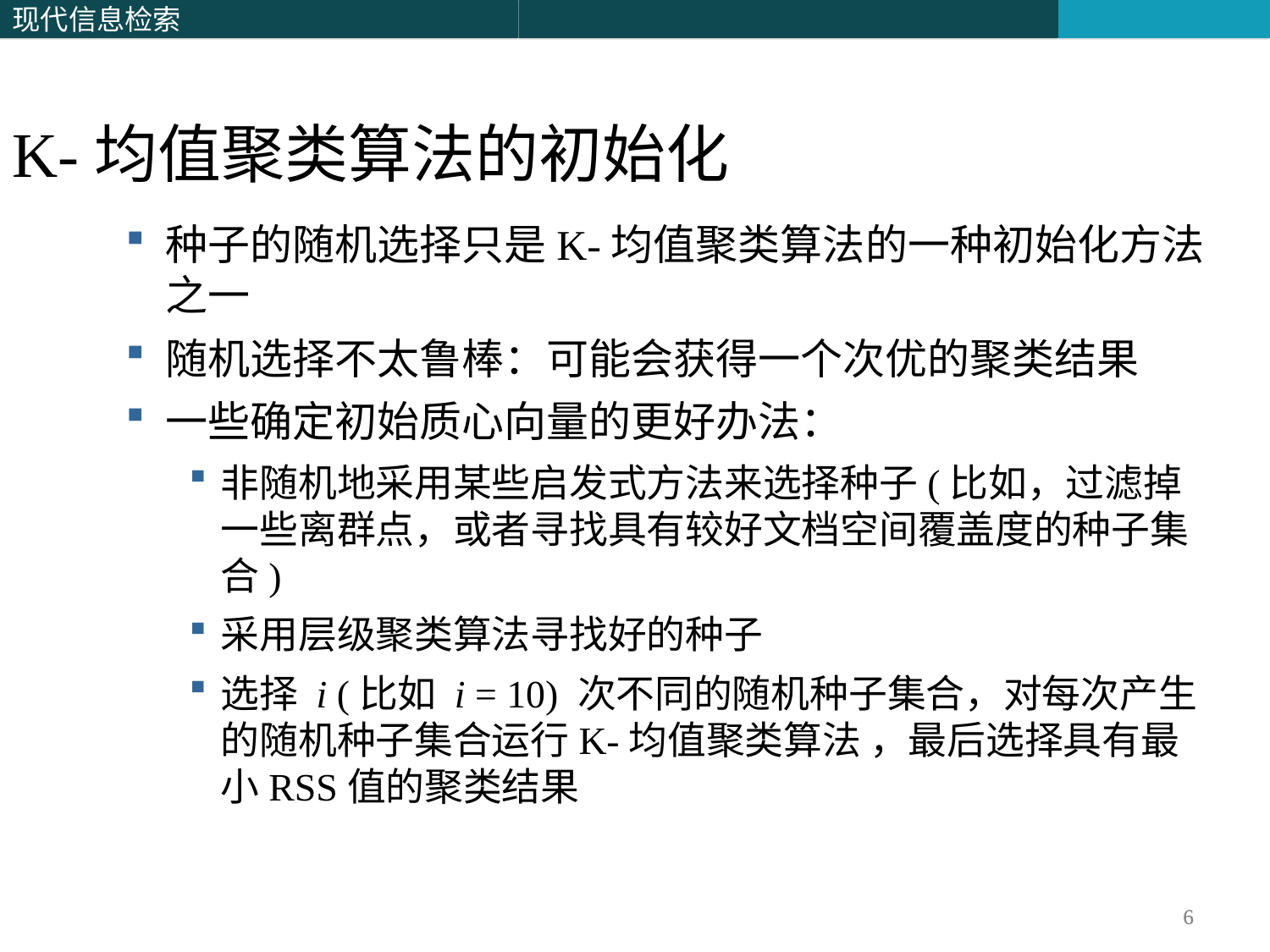

K-均值聚类算法的初始化

种子的随机选择只是K-均值聚类算法的一种初始化方法之一
随机选择不太鲁棒：可能会获得一个次优的聚类结果
一些确定初始质心向量的更好办法：
非随机地采用某些启发式方法来选择种子(比如，过滤掉一些离群点，或者寻找具有较好文档空间覆盖度的种子集合)
采用层级聚类算法寻找好的种子
选择 i (比如 i = 10) 次不同的随机种子集合，对每次产生的随机种子集合运行K-均值聚类算法 ，最后选择具有最小RSS值的聚类结果
6
6